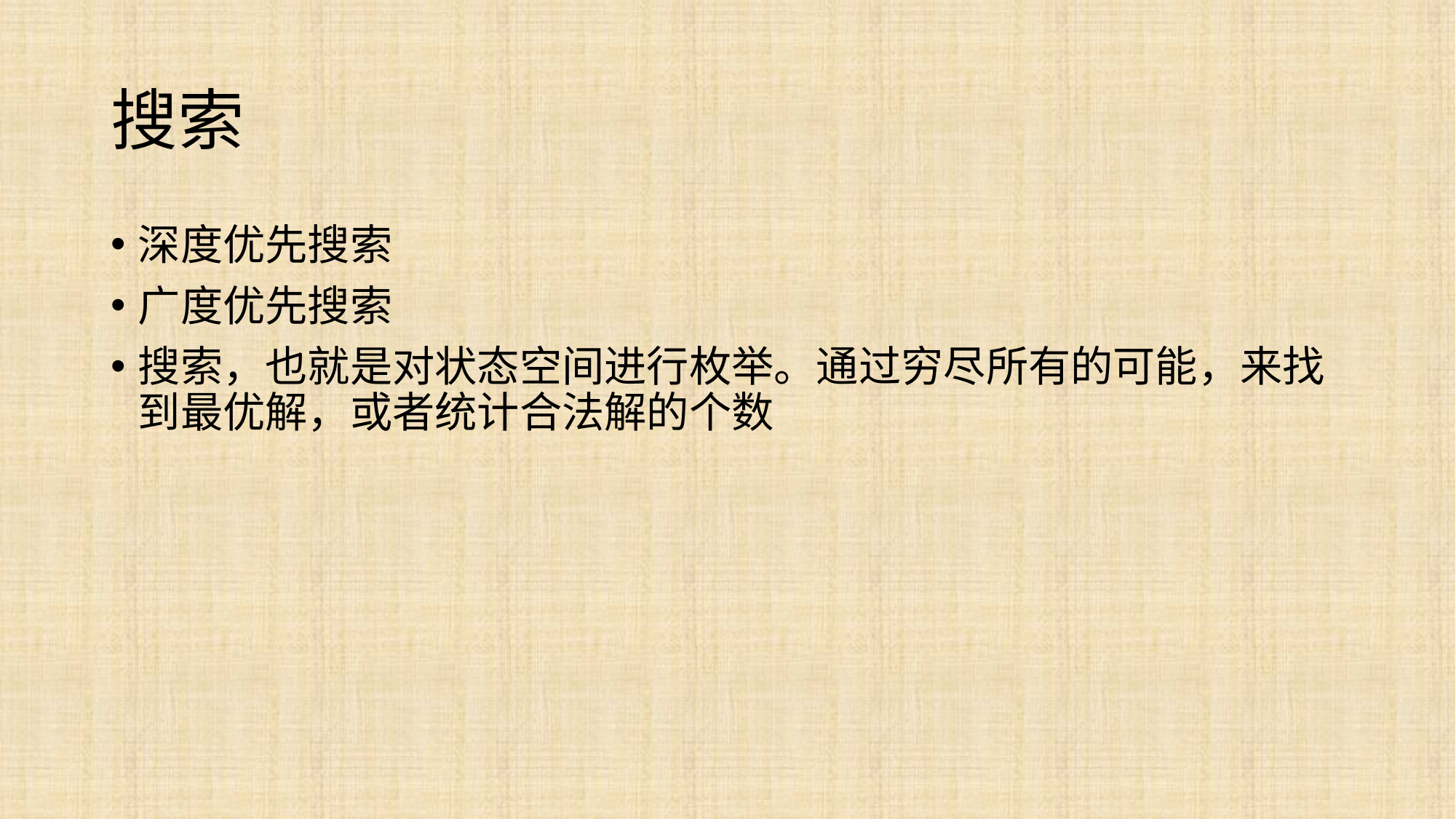

# 搜索
深度优先搜索
广度优先搜索
搜索，也就是对状态空间进行枚举。通过穷尽所有的可能，来找到最优解，或者统计合法解的个数